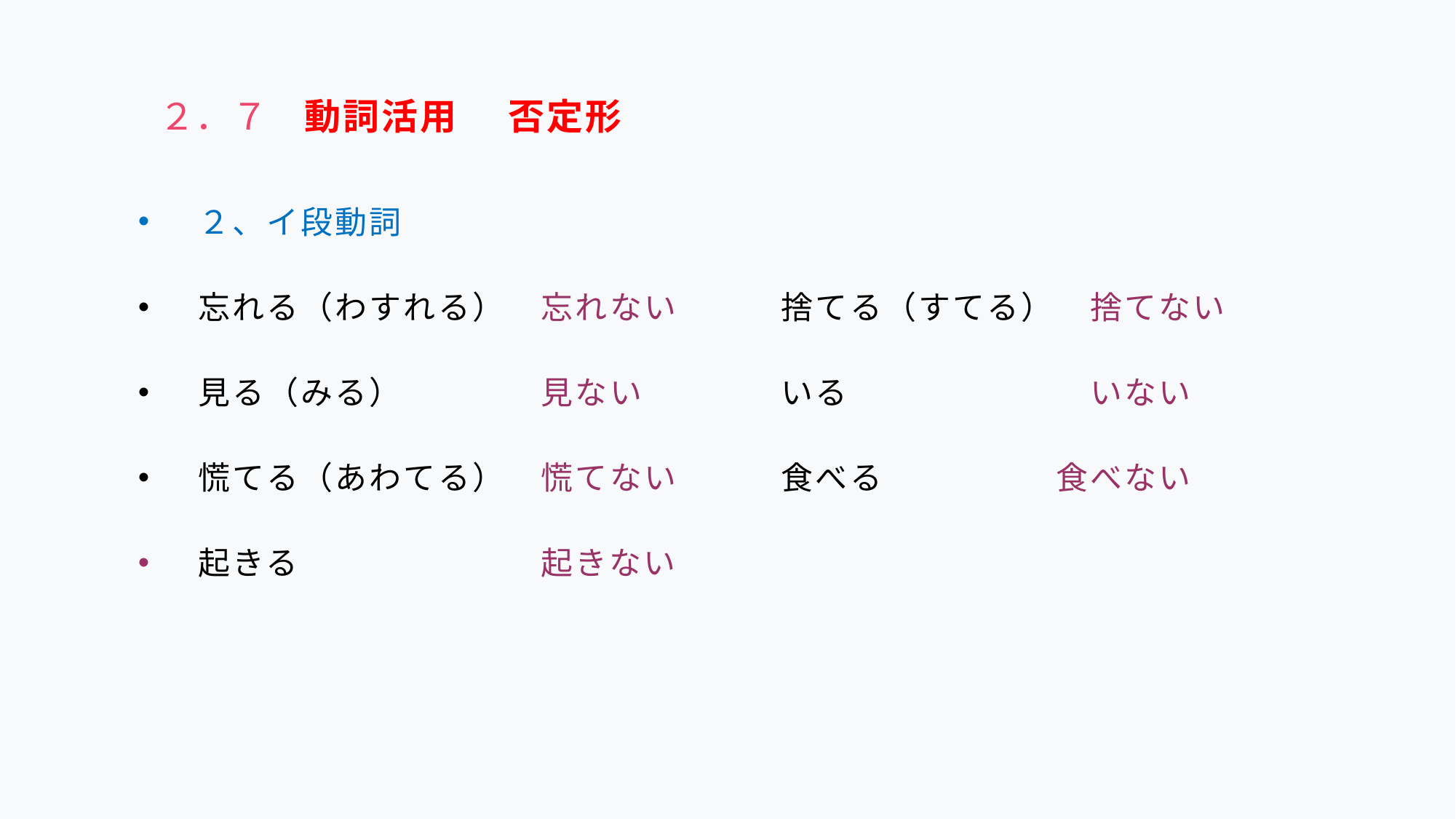

２．７　動詞活用 　否定形
　２、イ段動詞
　忘れる（わすれる）　忘れない　　　捨てる（すてる）　捨てない
　見る（みる）　　　　見ない　　　　いる　　　　　　　いない
　慌てる（あわてる）　慌てない　　　食べる　　　　　食べない
　起きる　　　　　　　起きない